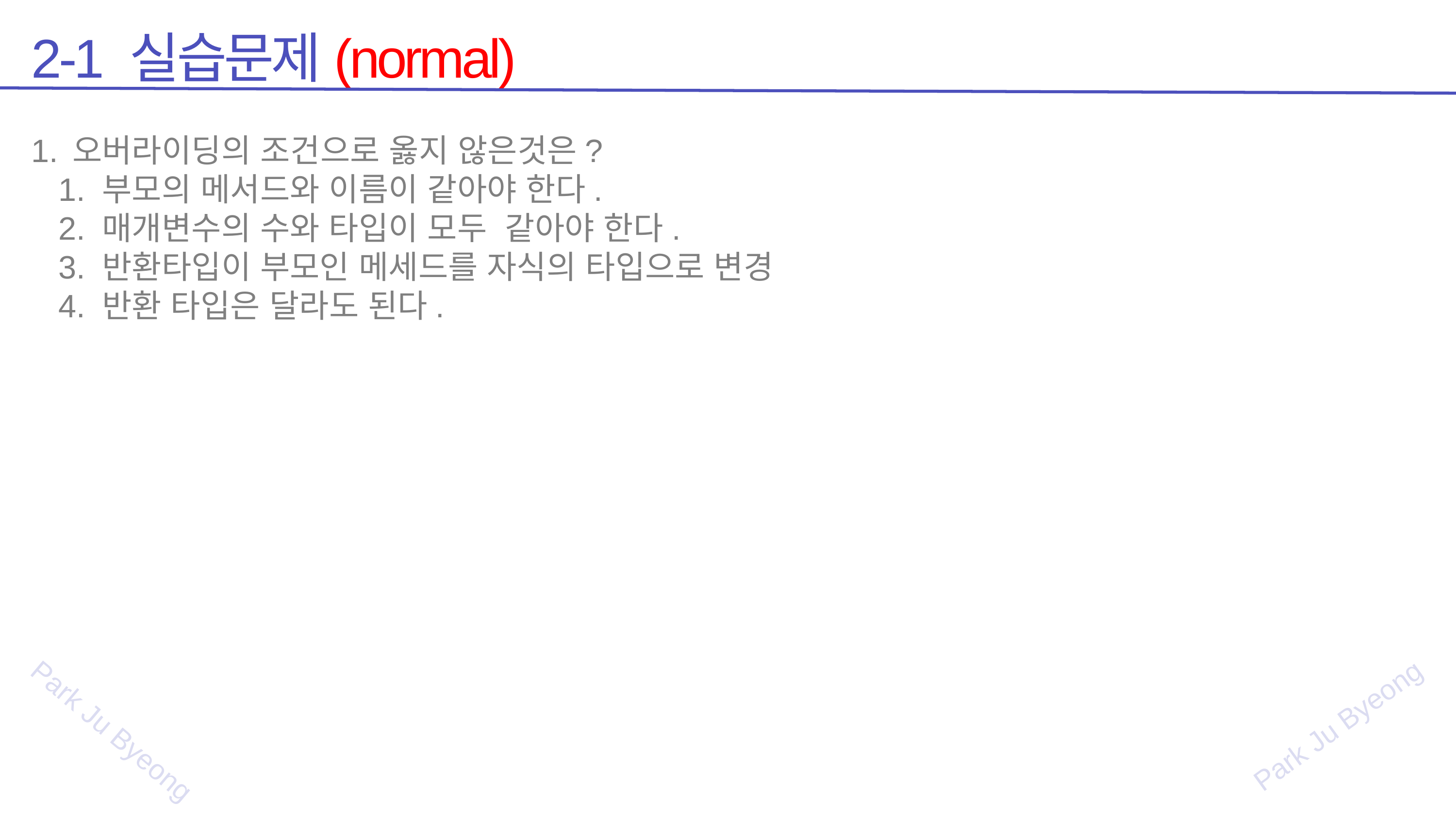

2-1 실습문제(normal)
오버라이딩의 조건으로 옳지 않은것은?
   1. 부모의 메서드와 이름이 같아야 한다.
   2. 매개변수의 수와 타입이 모두  같아야 한다.
   3. 반환타입이 부모인 메세드를 자식의 타입으로 변경
   4. 반환 타입은 달라도 된다.

정답 : 4번
반환타입 외에 모두 일치하는것은 오버로딩의 조건이다.
오버라이딩은 반환타입까지 모두 일치해야 한다.